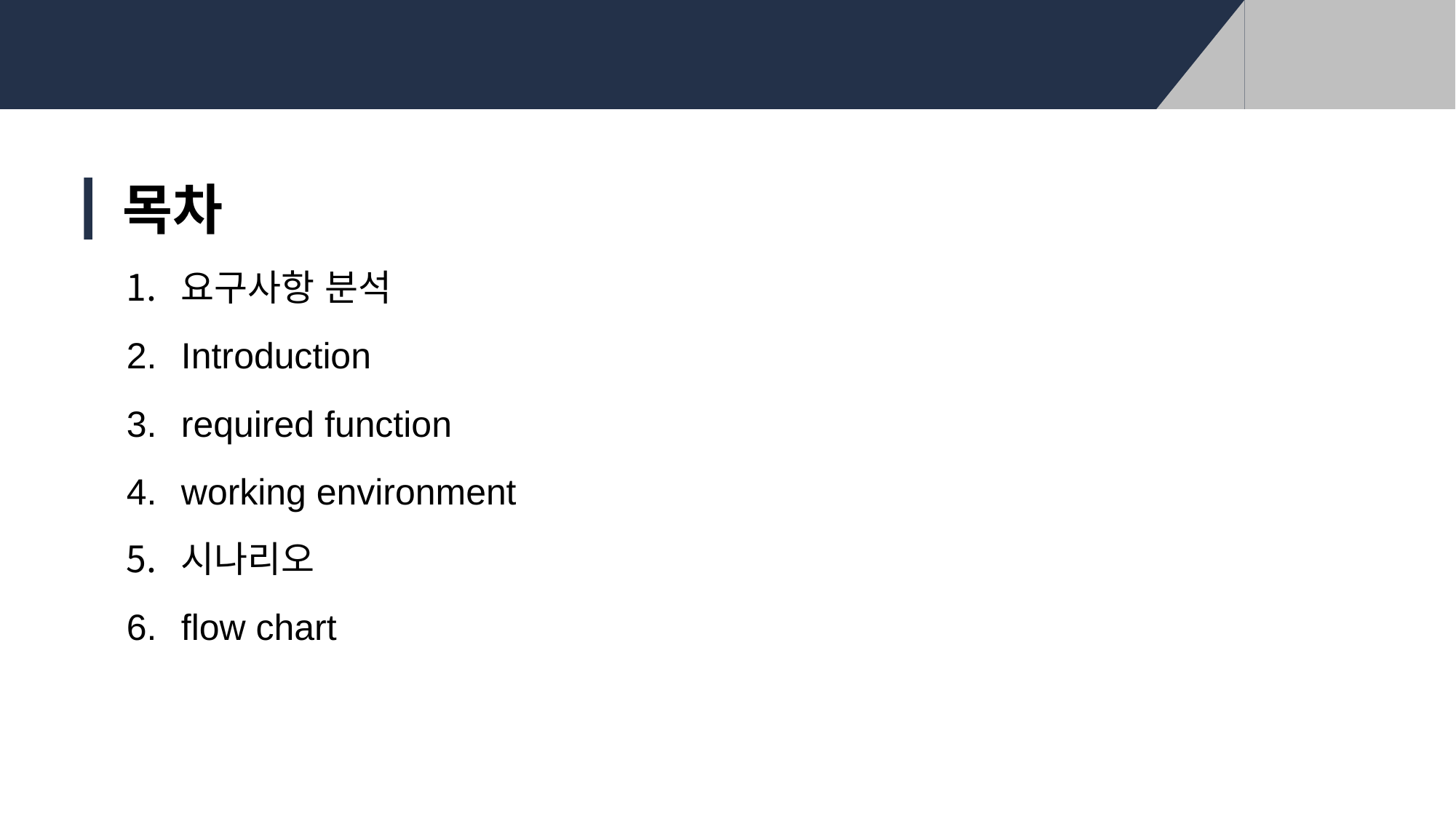

목차

요구사항 분석
Introduction
required function
working environment
시나리오
flow chart